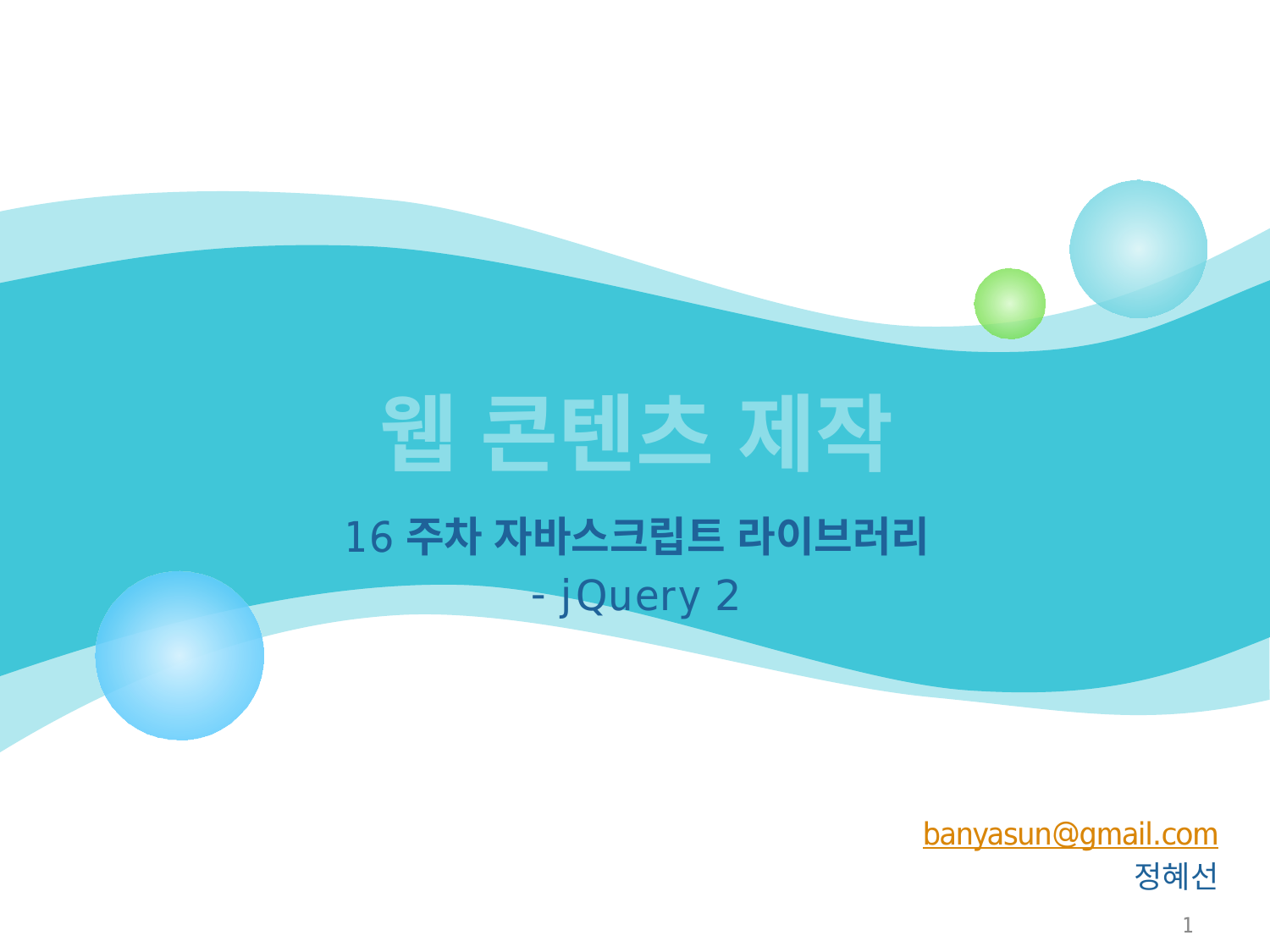

# 웹 콘텐츠 제작
16주차 자바스크립트 라이브러리
- jQuery 2
banyasun@gmail.com
정혜선
1